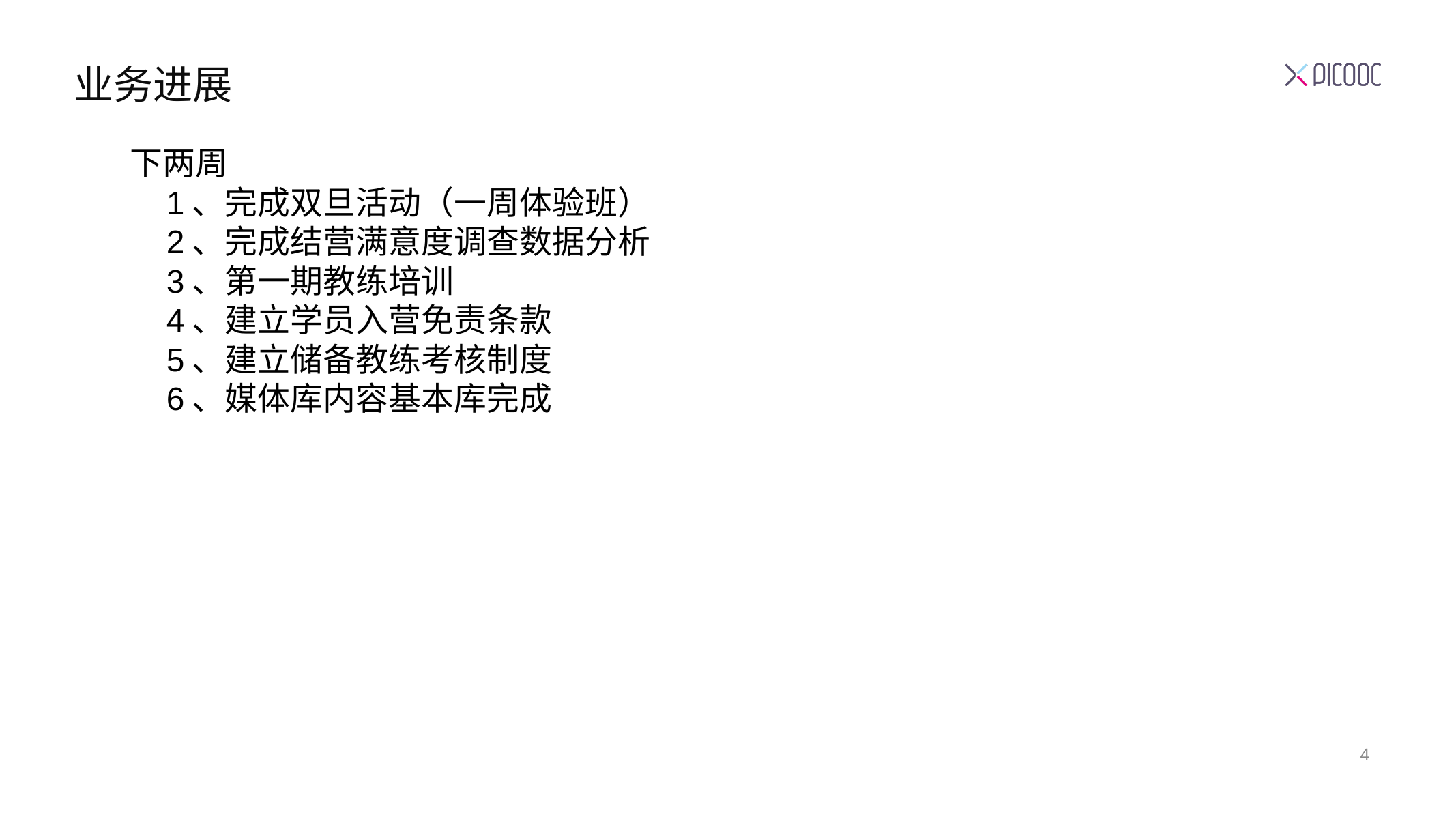

业务进展
下两周
    1、完成双旦活动（一周体验班）
    2、完成结营满意度调查数据分析
    3、第一期教练培训
    4、建立学员入营免责条款
    5、建立储备教练考核制度
    6、媒体库内容基本库完成
4